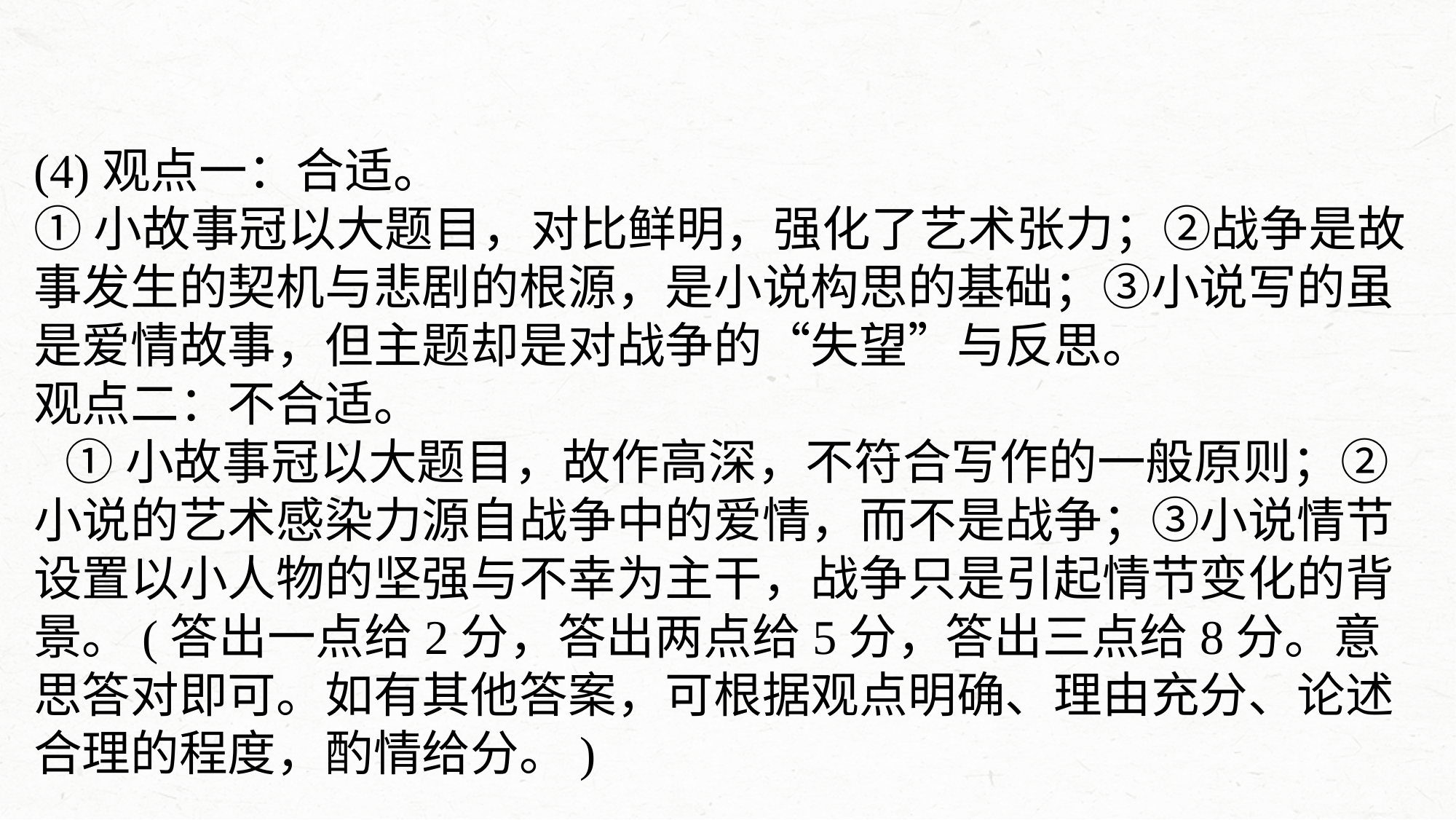

(4)观点一：合适。①小故事冠以大题目，对比鲜明，强化了艺术张力；②战争是故事发生的契机与悲剧的根源，是小说构思的基础；③小说写的虽是爱情故事，但主题却是对战争的“失望”与反思。观点二：不合适。①小故事冠以大题目，故作高深，不符合写作的一般原则；②小说的艺术感染力源自战争中的爱情，而不是战争；③小说情节设置以小人物的坚强与不幸为主干，战争只是引起情节变化的背景。(答出一点给2分，答出两点给5分，答出三点给8分。意思答对即可。如有其他答案，可根据观点明确、理由充分、论述合理的程度，酌情给分。)